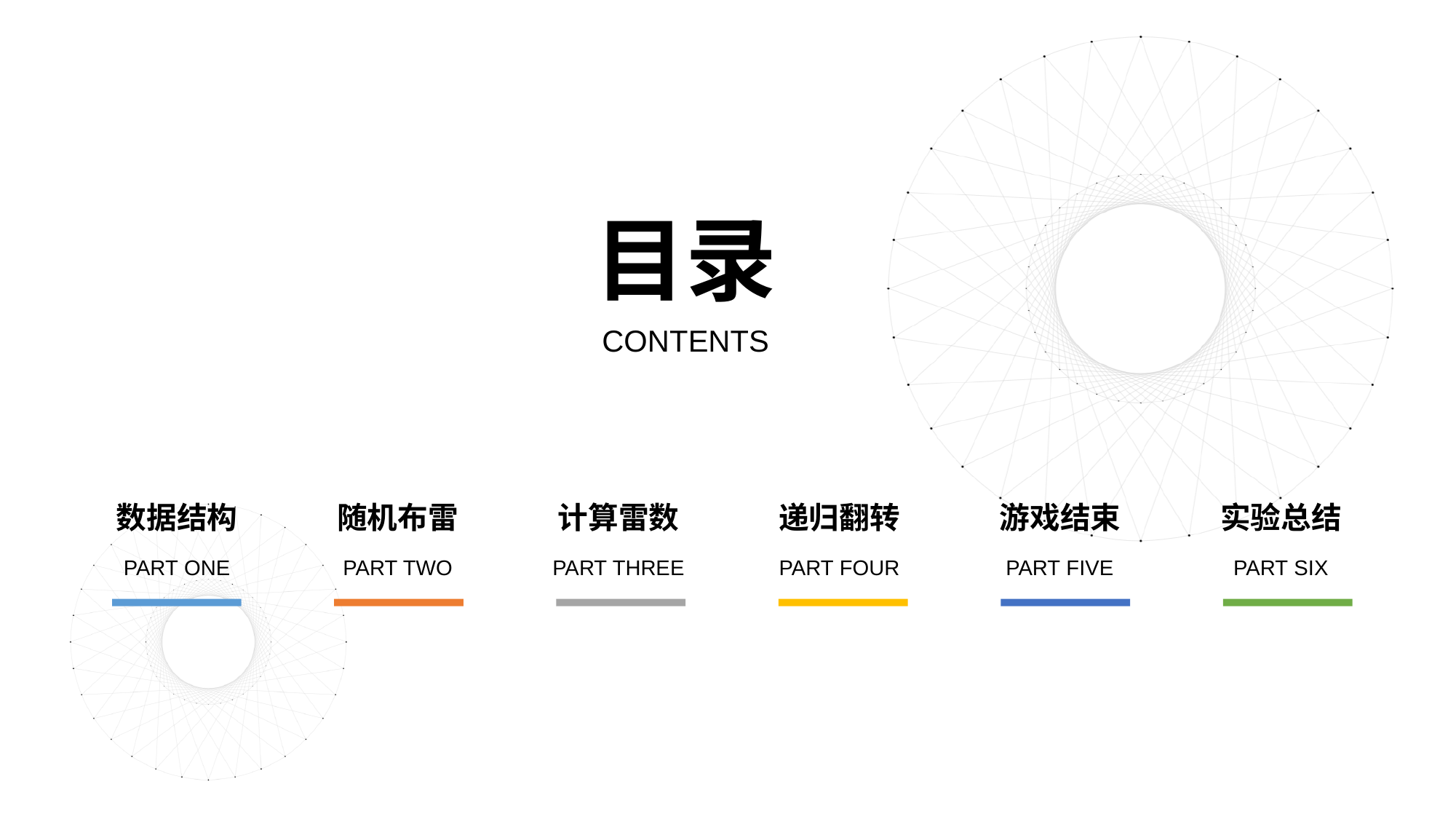

目录
CONTENTS
随机布雷
计算雷数
递归翻转
实验总结
数据结构
游戏结束
PART TWO
PART THREE
PART FOUR
PART SIX
PART ONE
PART FIVE